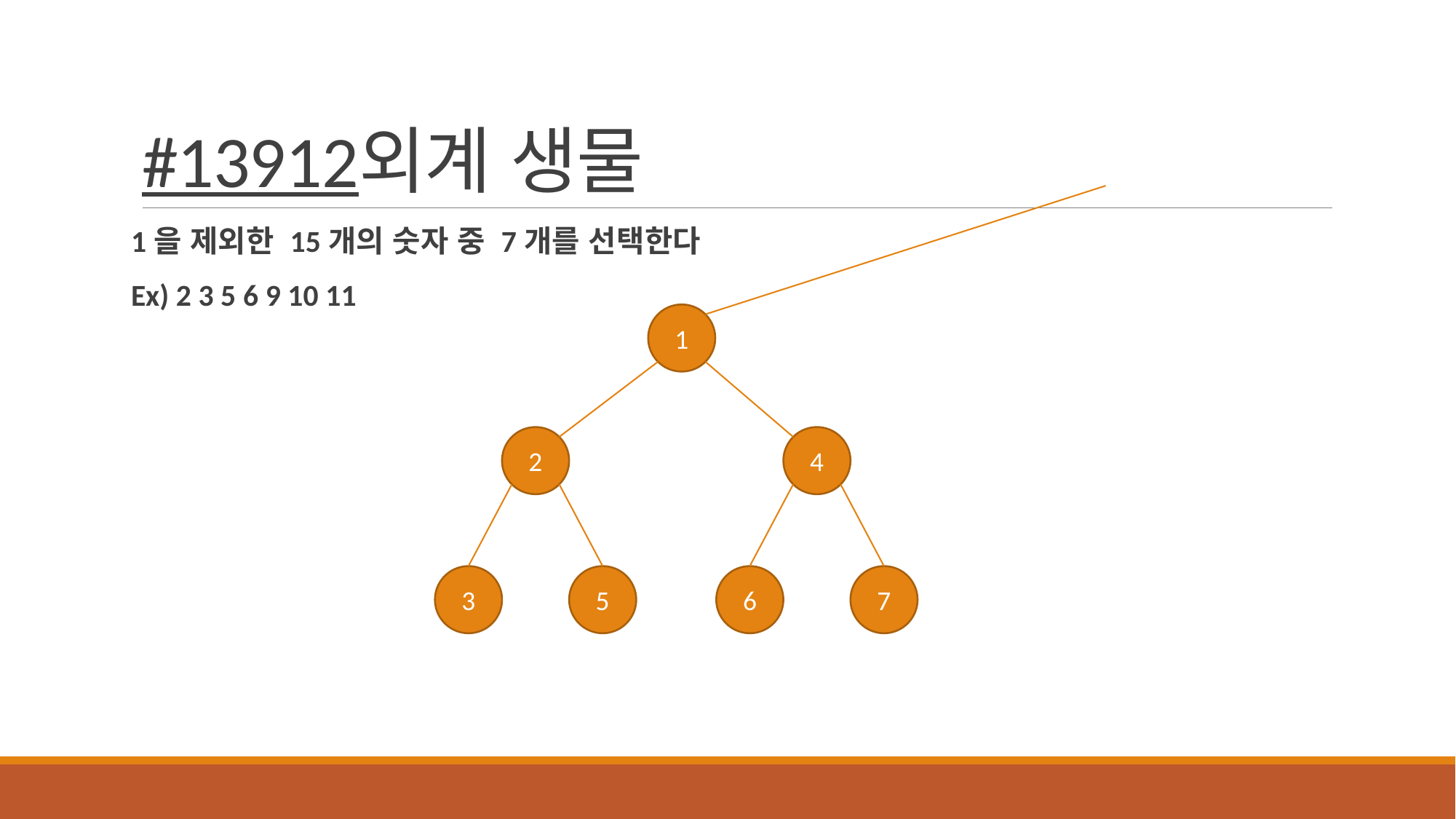

# #13912외계 생물
1을 제외한 15개의 숫자 중 7개를 선택한다
Ex) 2 3 5 6 9 10 11
1
2
4
5
7
3
6